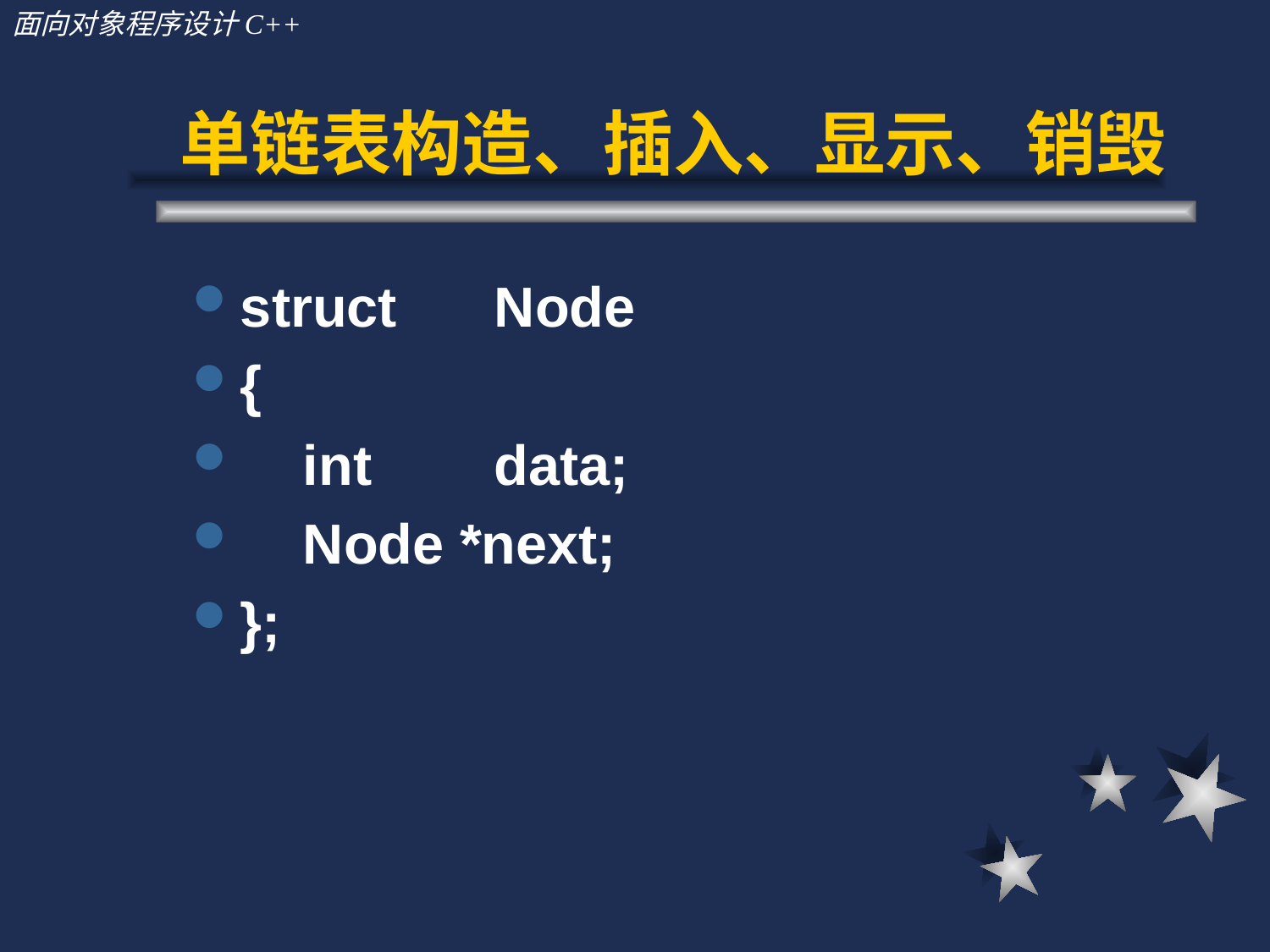

# 单链表构造、插入、显示、销毁
struct	Node
{
    int	data;
    Node *next;
};
20